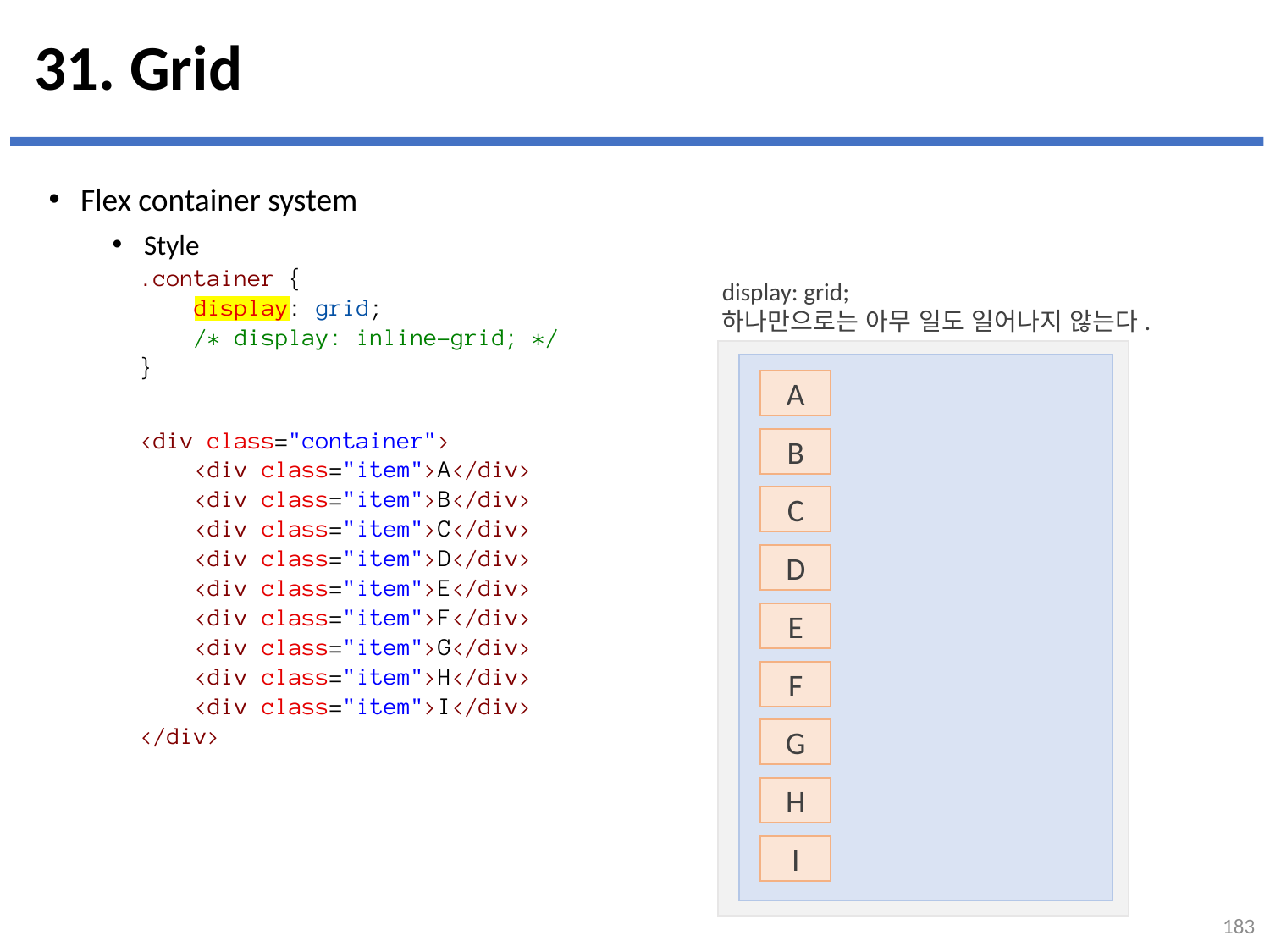

# 31. Grid
Flex container system
Style
.container {
    display: grid;
    /* display: inline-grid; */
}
display: grid;
하나만으로는 아무 일도 일어나지 않는다.

A
<div class="container">
    <div class="item">A</div>
    <div class="item">B</div>
    <div class="item">C</div>
    <div class="item">D</div>
    <div class="item">E</div>
    <div class="item">F</div>
    <div class="item">G</div>
    <div class="item">H</div>
    <div class="item">I</div>
</div>
B
C
D
E
F
G
H
I
183